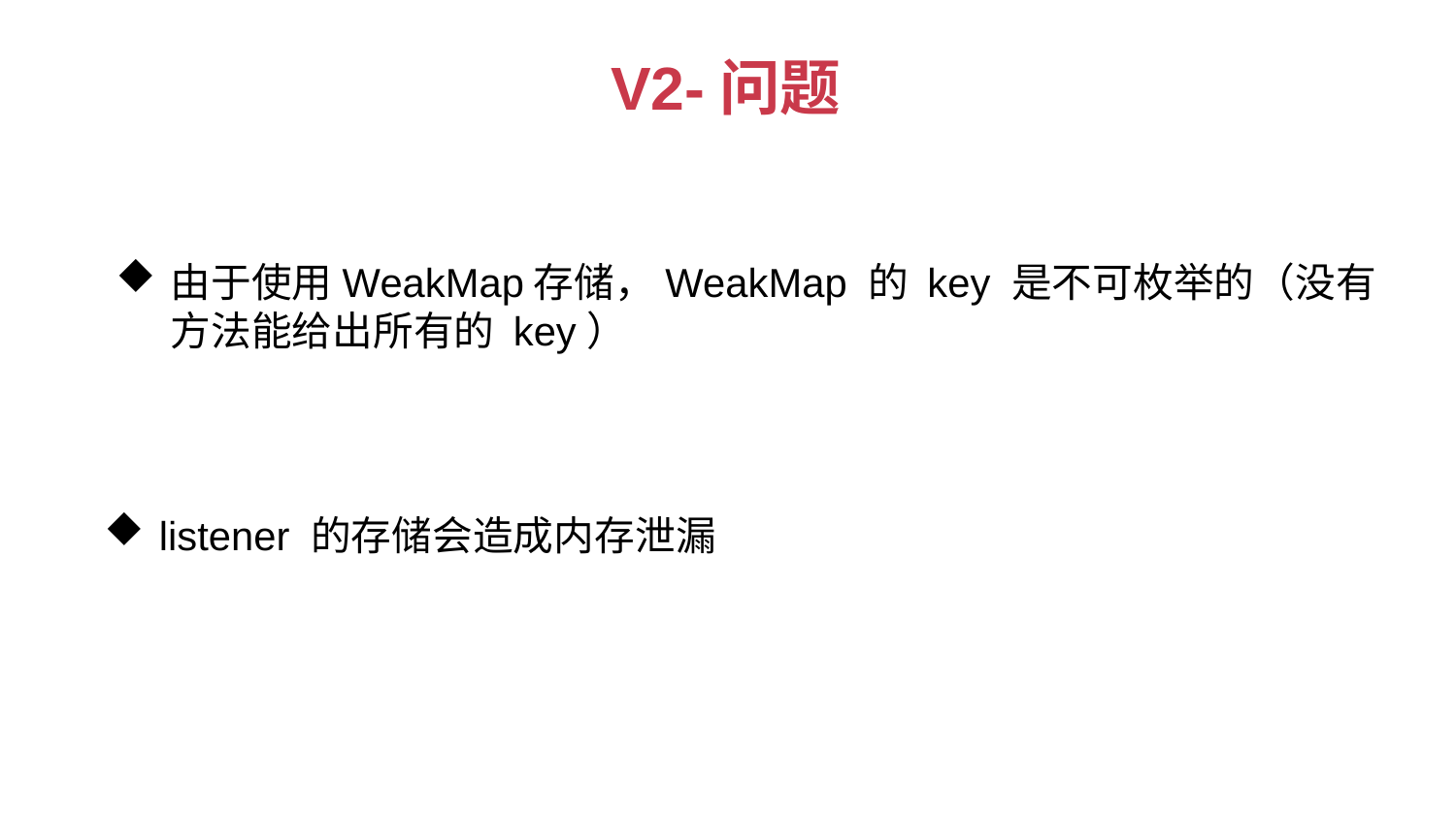

V2-问题
由于使用WeakMap存储，WeakMap 的 key 是不可枚举的（没有方法能给出所有的 key）
listener 的存储会造成内存泄漏